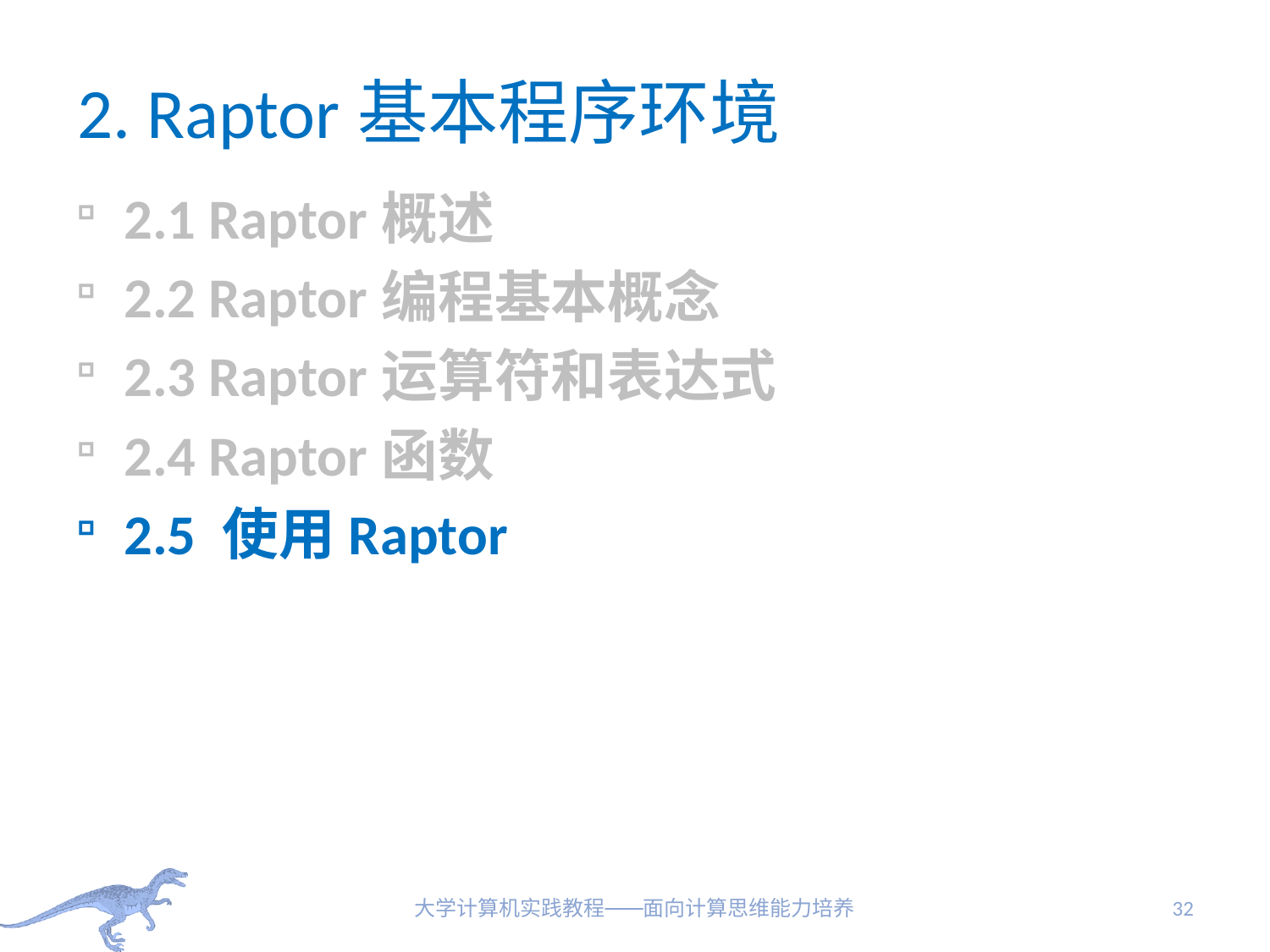

# 2. Raptor基本程序环境
2.1 Raptor概述
2.2 Raptor编程基本概念
2.3 Raptor运算符和表达式
2.4 Raptor函数
2.5 使用Raptor
大学计算机实践教程——面向计算思维能力培养
32